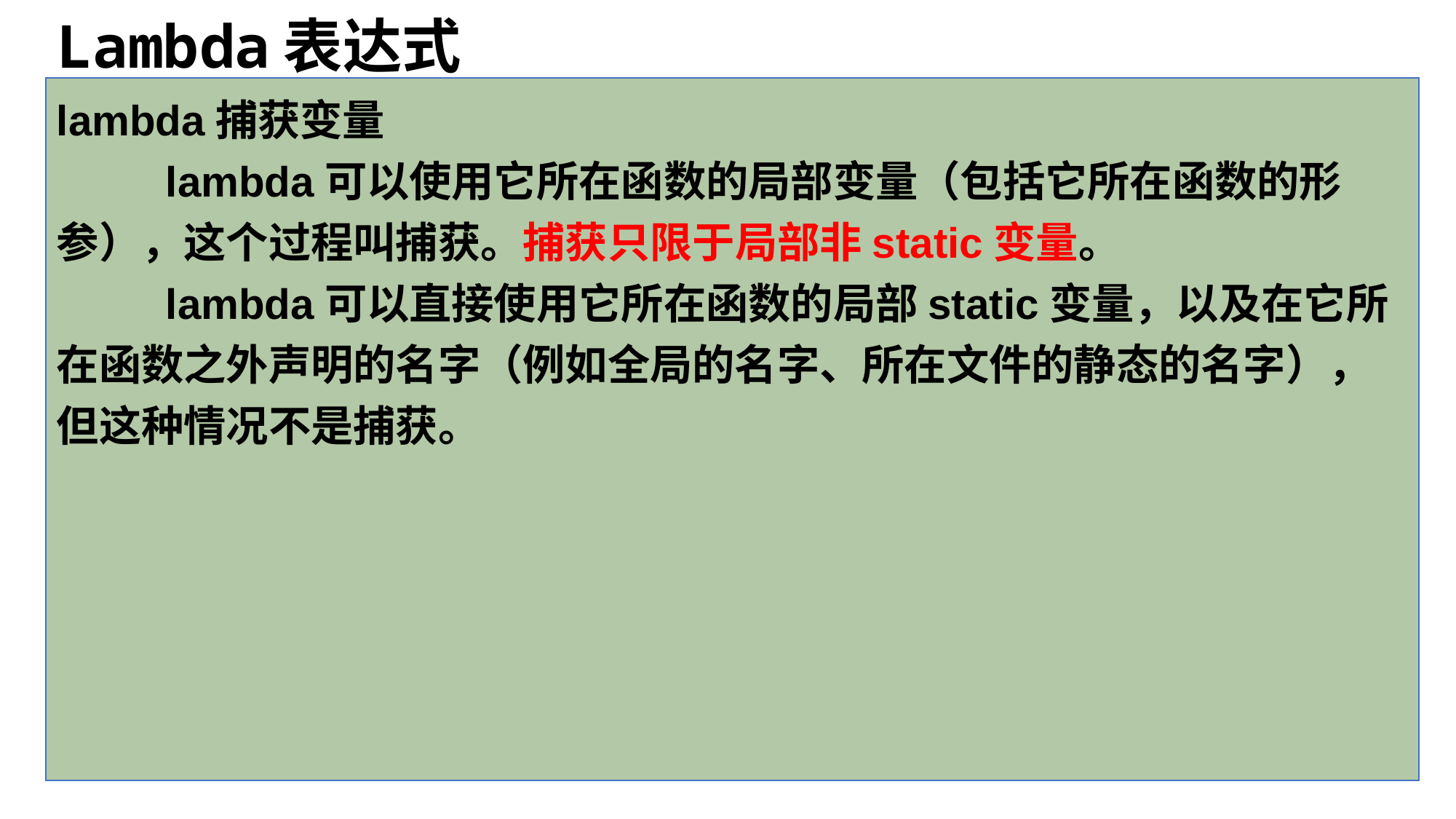

# Lambda表达式
lambda捕获变量
	lambda可以使用它所在函数的局部变量（包括它所在函数的形参），这个过程叫捕获。捕获只限于局部非static变量。
	lambda可以直接使用它所在函数的局部static变量，以及在它所在函数之外声明的名字（例如全局的名字、所在文件的静态的名字），但这种情况不是捕获。